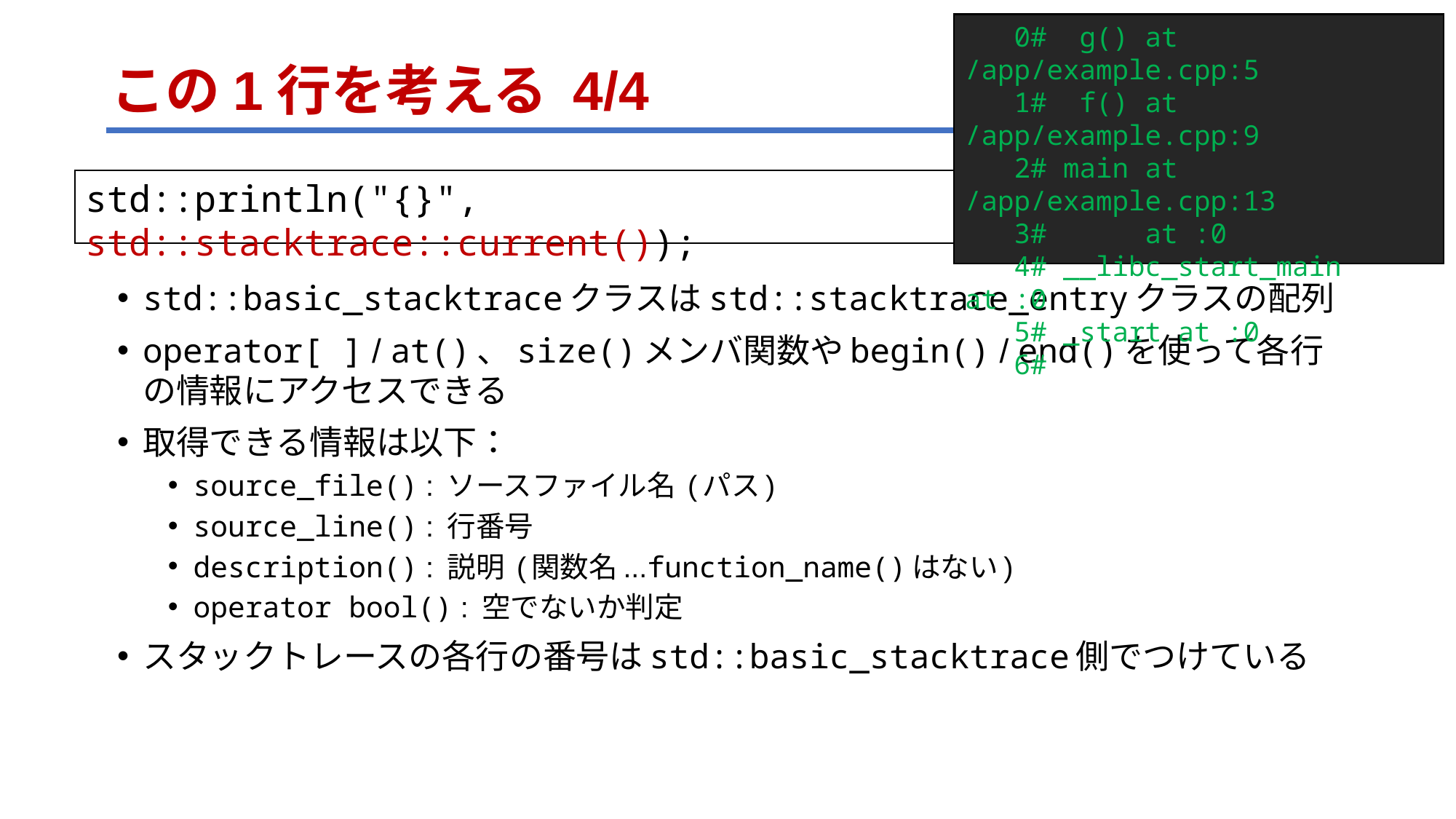

0#  g() at /app/example.cpp:5
   1#  f() at /app/example.cpp:9
   2# main at /app/example.cpp:13
   3#      at :0
   4# __libc_start_main at :0
   5# _start at :0
   6#
# この1行を考える 4/4
std::println("{}", std::stacktrace::current());
std::basic_stacktraceクラスはstd::stacktrace_entryクラスの配列
operator[ ] / at()、size()メンバ関数やbegin() / end()を使って各行の情報にアクセスできる
取得できる情報は以下：
source_file() : ソースファイル名 (パス)
source_line() : 行番号
description() : 説明 (関数名...function_name()はない)
operator bool() : 空でないか判定
スタックトレースの各行の番号はstd::basic_stacktrace側でつけている